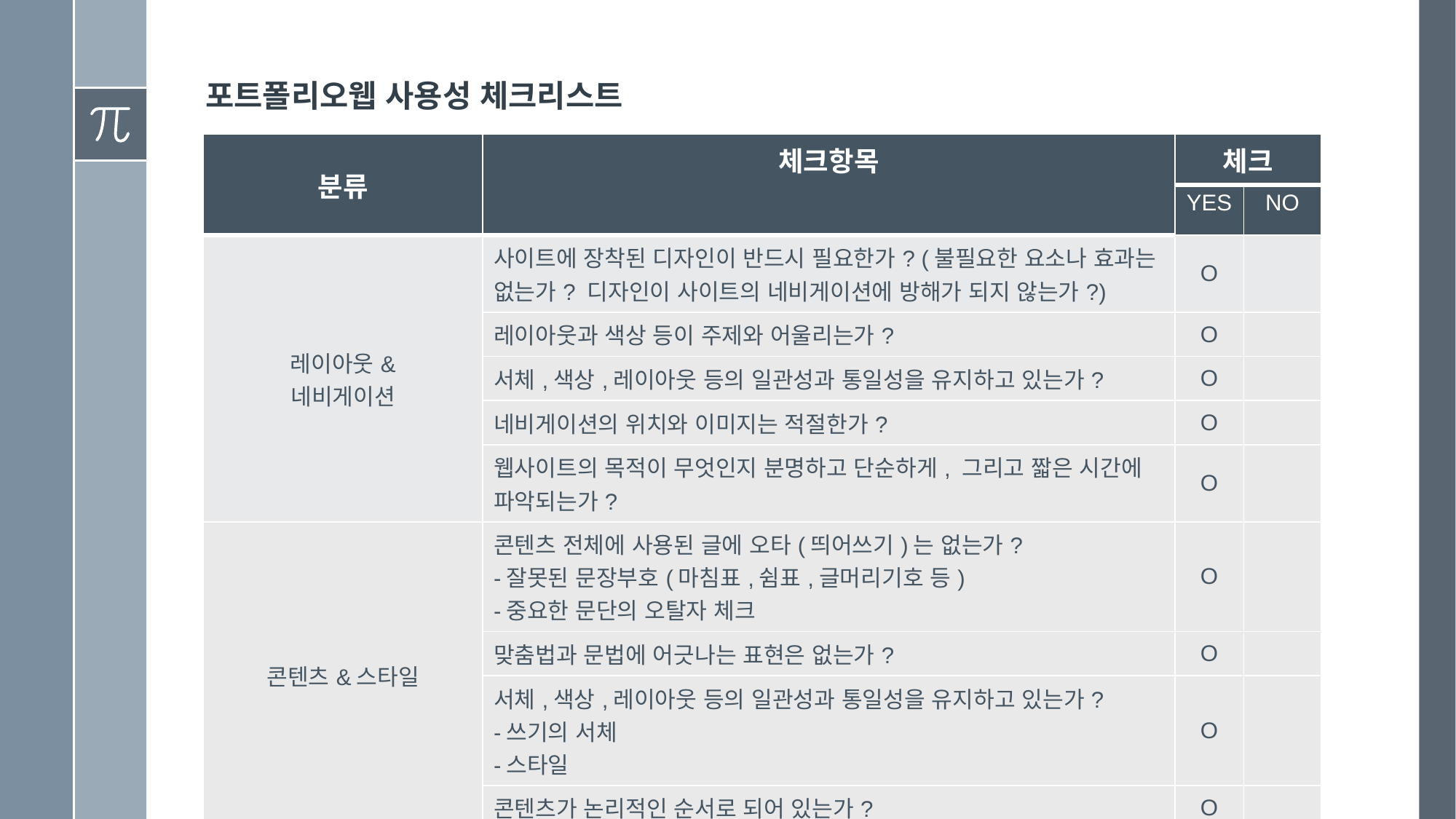

# 포트폴리오웹 사용성 체크리스트
| 분류 | 체크항목 | 체크 |  |
| --- | --- | --- | --- |
|  |  | YES | NO |
| 레이아웃& 네비게이션 | 사이트에 장착된 디자인이 반드시 필요한가? (불필요한 요소나 효과는 없는가? 디자인이 사이트의 네비게이션에 방해가 되지 않는가?) | O |  |
|  | 레이아웃과 색상 등이 주제와 어울리는가? | O |  |
|  | 서체,색상,레이아웃 등의 일관성과 통일성을 유지하고 있는가? | O |  |
|  | 네비게이션의 위치와 이미지는 적절한가? | O |  |
|  | 웹사이트의 목적이 무엇인지 분명하고 단순하게, 그리고 짧은 시간에 파악되는가? | O |  |
| 콘텐츠&스타일 | 콘텐츠 전체에 사용된 글에 오타(띄어쓰기)는 없는가? -잘못된 문장부호(마침표,쉼표,글머리기호 등) -중요한 문단의 오탈자 체크 | O |  |
|  | 맞춤법과 문법에 어긋나는 표현은 없는가? | O |  |
|  | 서체,색상,레이아웃 등의 일관성과 통일성을 유지하고 있는가? -쓰기의 서체 -스타일 | O |  |
|  | 콘텐츠가 논리적인 순서로 되어 있는가? | O |  |